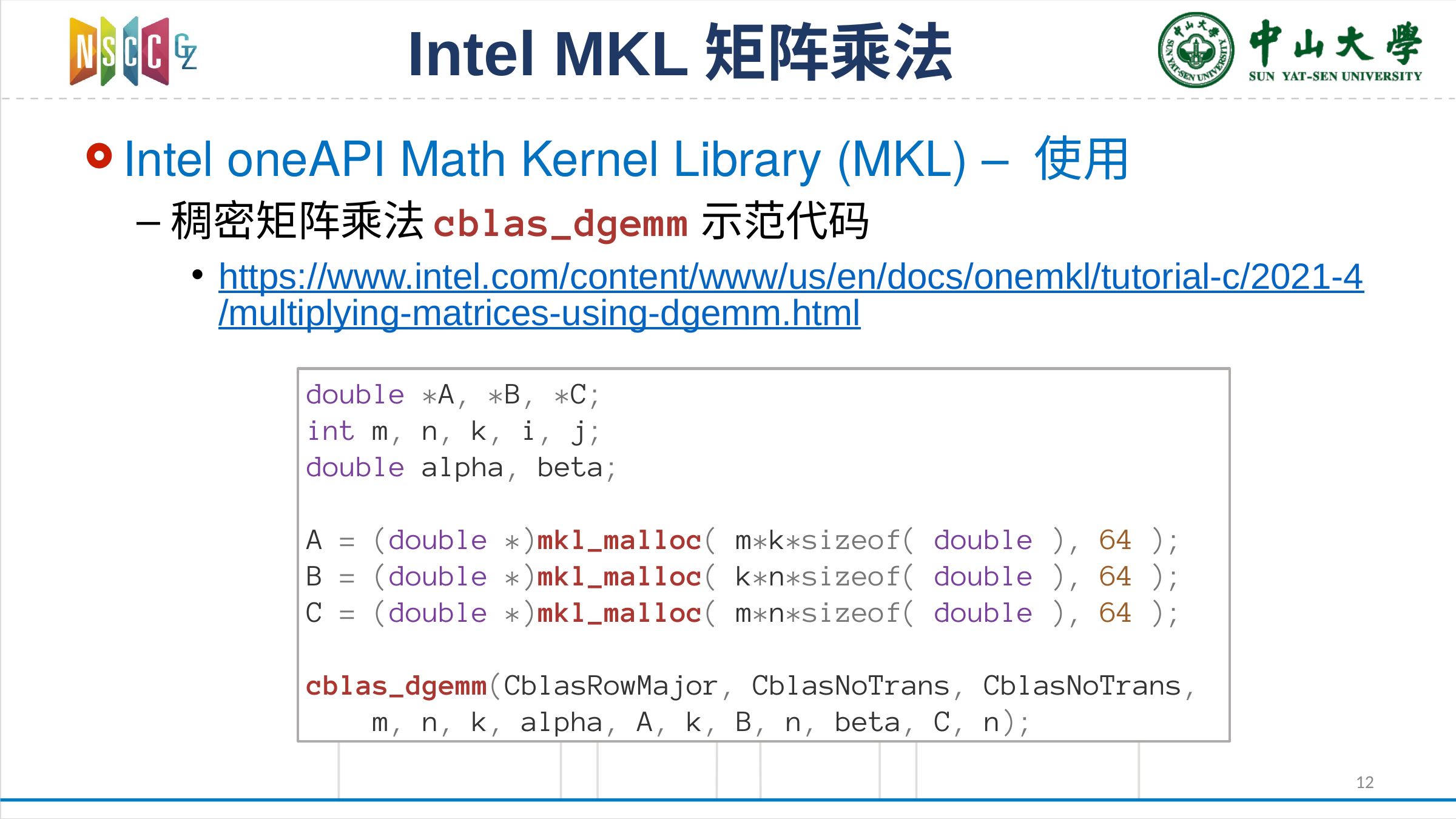

# Intel MKL矩阵乘法
Intel oneAPI Math Kernel Library (MKL) – 使用
稠密矩阵乘法cblas_dgemm示范代码
https://www.intel.com/content/www/us/en/docs/onemkl/tutorial-c/2021-4/multiplying-matrices-using-dgemm.html

double *A, *B, *C;
int m, n, k, i, j;
double alpha, beta;
A = (double *)mkl_malloc( m*k*sizeof( double ), 64 );
B = (double *)mkl_malloc( k*n*sizeof( double ), 64 );
C = (double *)mkl_malloc( m*n*sizeof( double ), 64 );
cblas_dgemm(CblasRowMajor, CblasNoTrans, CblasNoTrans,
    m, n, k, alpha, A, k, B, n, beta, C, n);
12